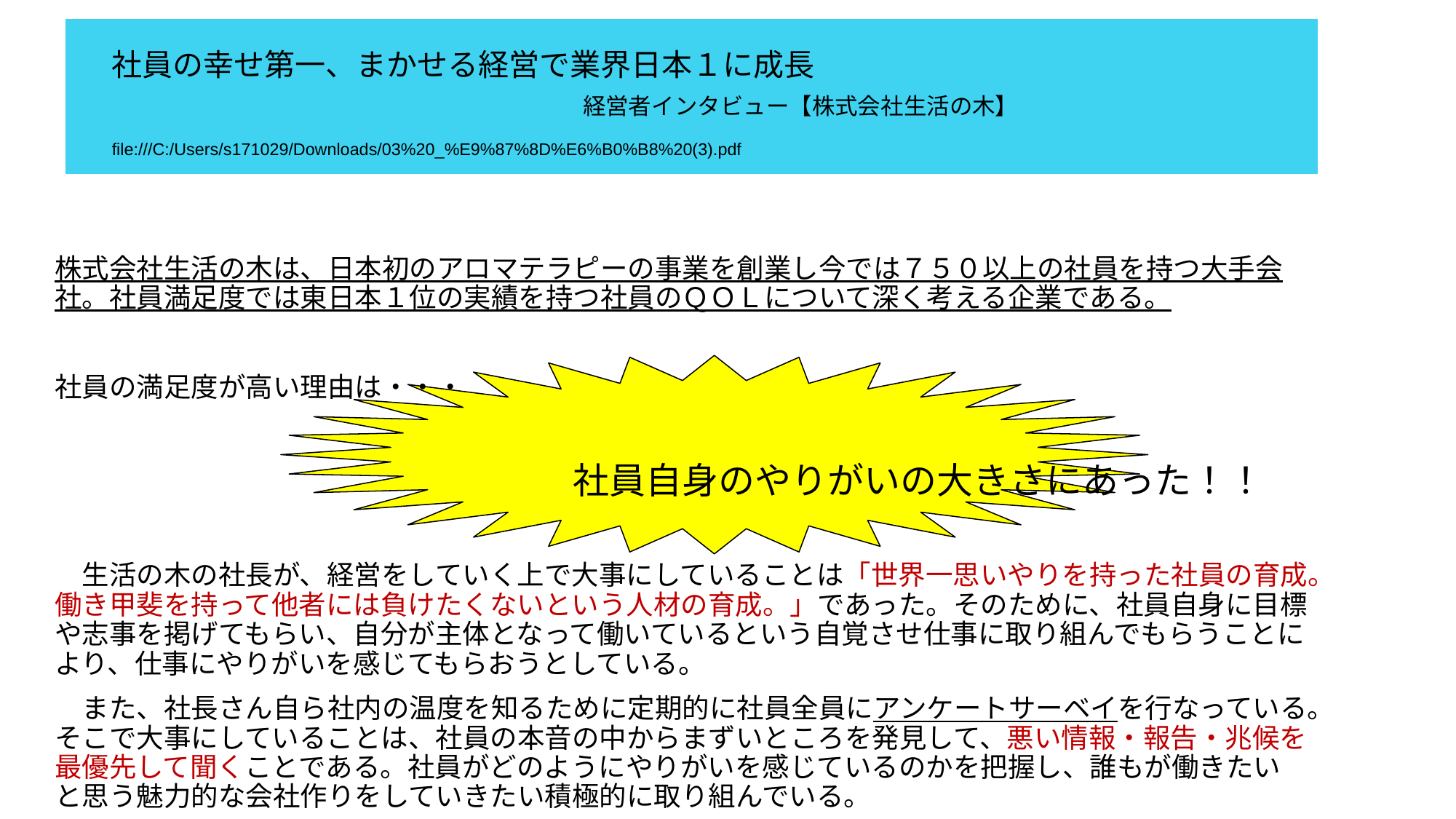

# 社員の幸せ第一、まかせる経営で業界日本１に成長　 　　　　　　　　　　　　　　　　　経営者インタビュー【株式会社生活の木】　　　　　　　file:///C:/Users/s171029/Downloads/03%20_%E9%87%8D%E6%B0%B8%20(3).pdf
株式会社生活の木は、日本初のアロマテラピーの事業を創業し今では７５０以上の社員を持つ大手会社。社員満足度では東日本１位の実績を持つ社員のＱＯＬについて深く考える企業である。

社員の満足度が高い理由は・・・

　　　　　　　　　　　　　　　　　　　社員自身のやりがいの大きさにあった！！

　生活の木の社長が、経営をしていく上で大事にしていることは「世界一思いやりを持った社員の育成。働き甲斐を持って他者には負けたくないという人材の育成。」であった。そのために、社員自身に目標や志事を掲げてもらい、自分が主体となって働いているという自覚させ仕事に取り組んでもらうことにより、仕事にやりがいを感じてもらおうとしている。
　また、社長さん自ら社内の温度を知るために定期的に社員全員にアンケートサーベイを行なっている。そこで大事にしていることは、社員の本音の中からまずいところを発見して、悪い情報・報告・兆候を最優先して聞くことである。社員がどのようにやりがいを感じているのかを把握し、誰もが働きたいと思う魅力的な会社作りをしていきたい積極的に取り組んでいる。